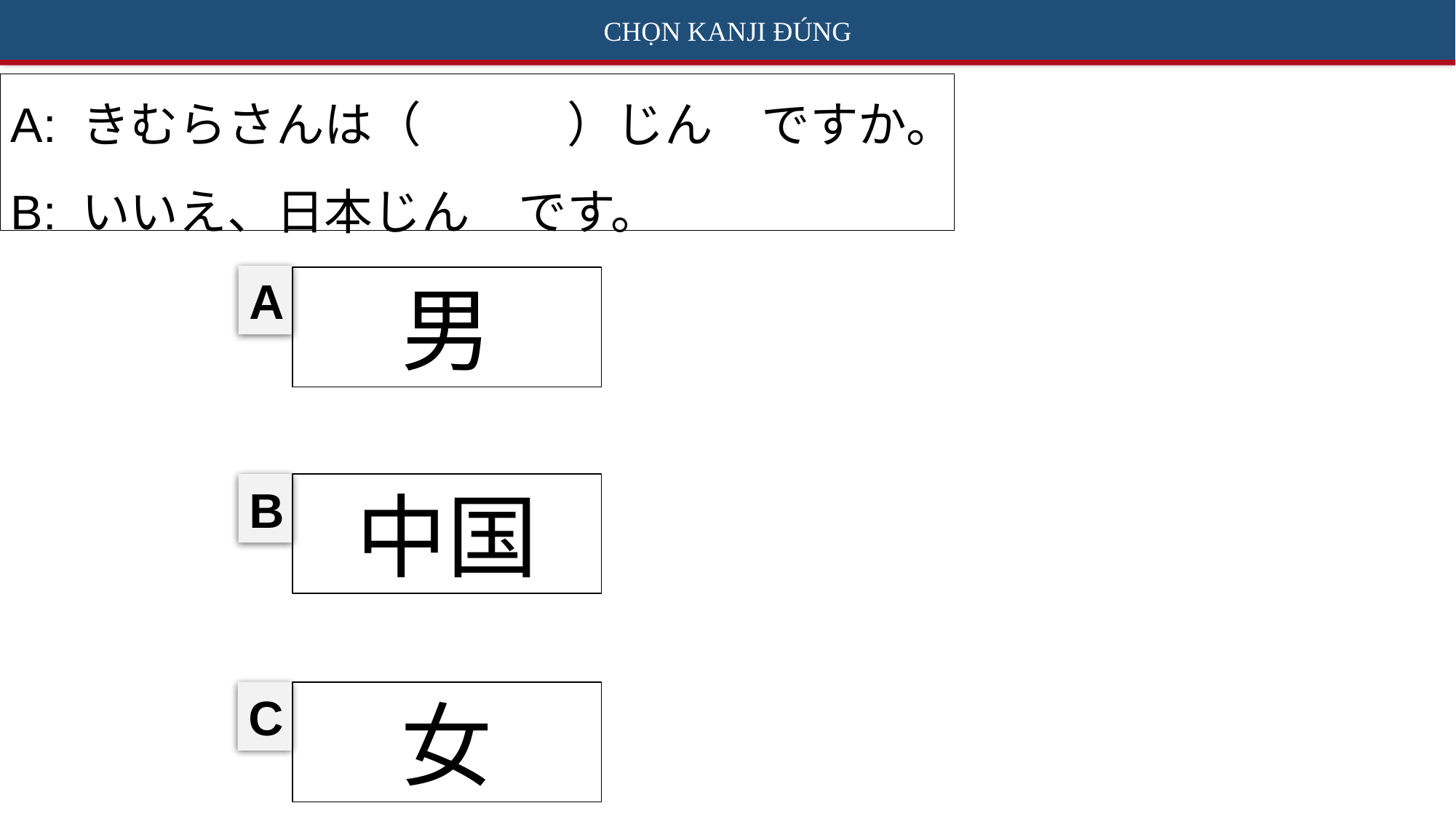

CHỌN KANJI ĐÚNG

A: きむらさんは（　　　）じん　ですか。
B: いいえ、日本じん　です。
A
男
中国
B
C
女